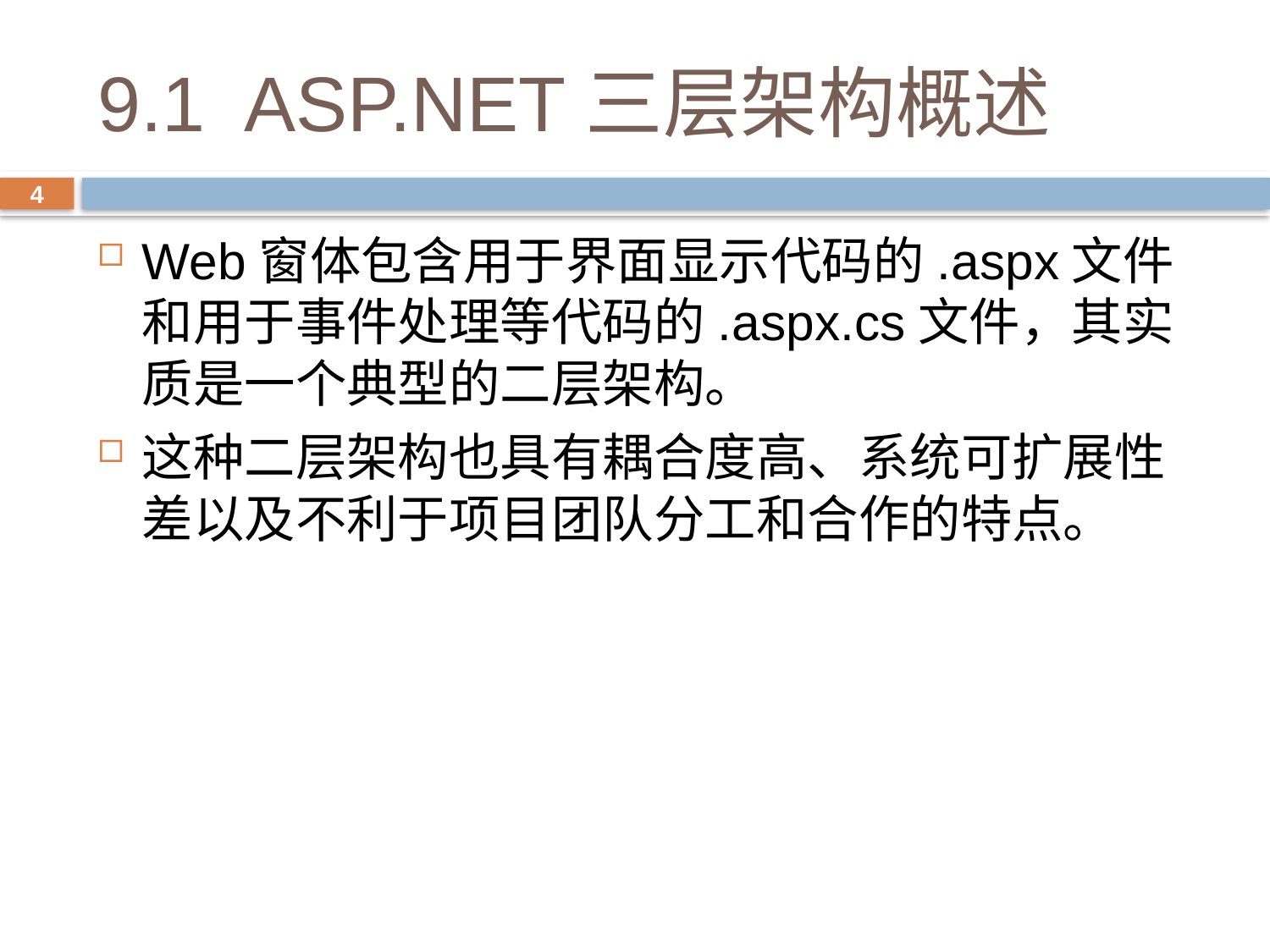

# 9.1  ASP.NET三层架构概述
4
Web窗体包含用于界面显示代码的.aspx文件和用于事件处理等代码的.aspx.cs文件，其实质是一个典型的二层架构。
这种二层架构也具有耦合度高、系统可扩展性差以及不利于项目团队分工和合作的特点。